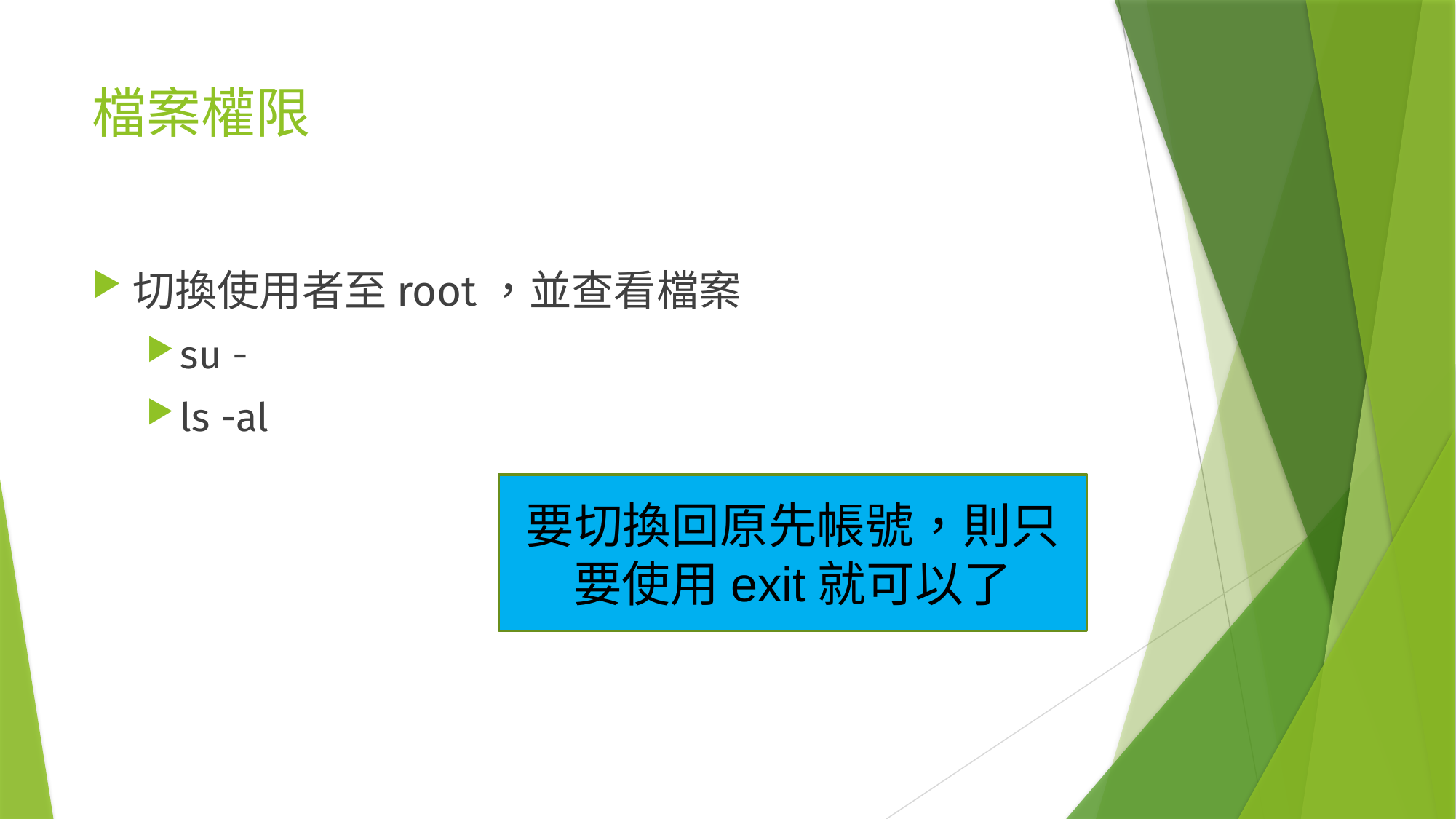

# 檔案權限
切換使用者至root，並查看檔案
su -
ls -al

要切換回原先帳號，則只要使用exit就可以了